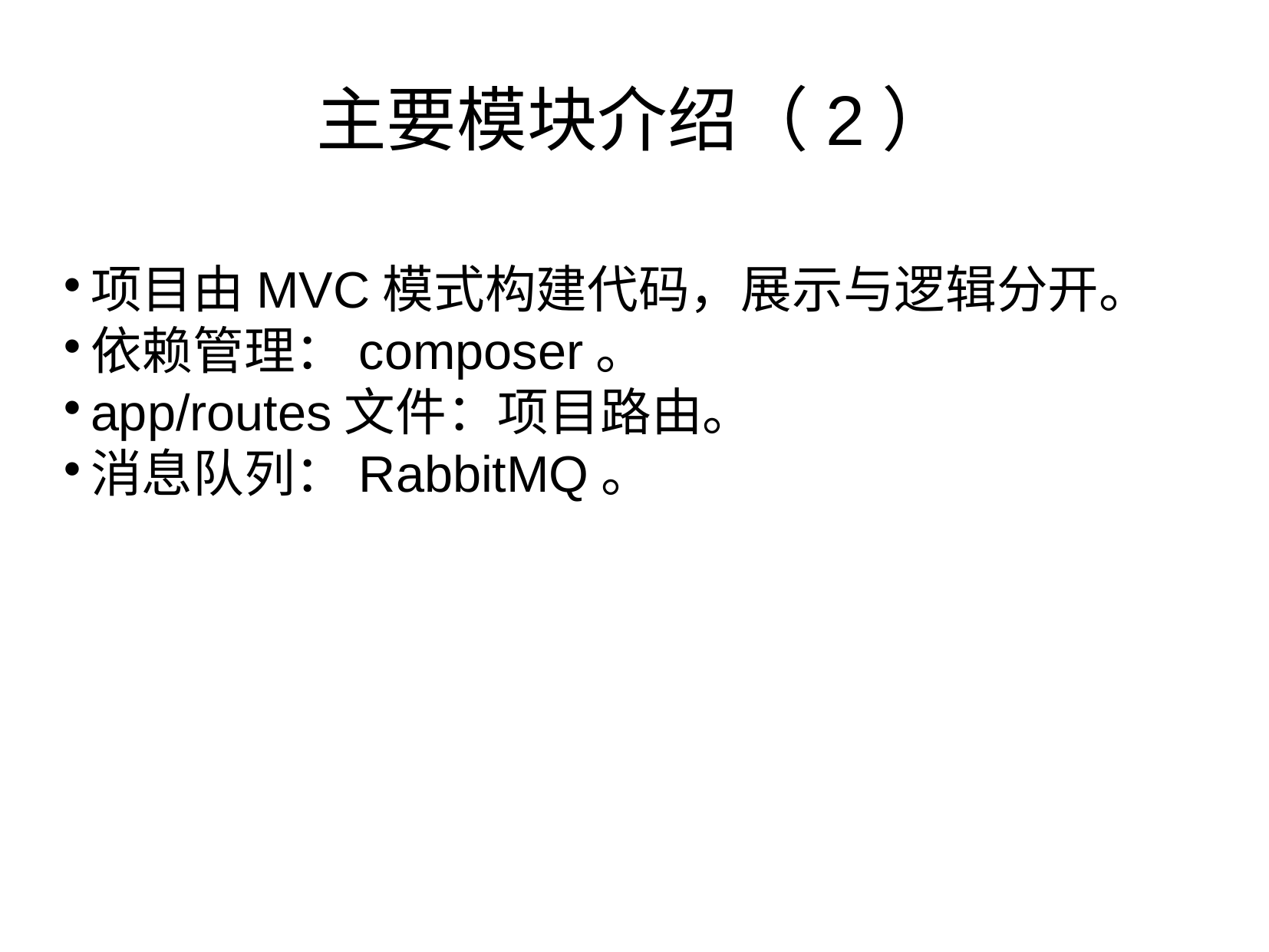

主要模块介绍（2）

项目由MVC模式构建代码，展示与逻辑分开。
依赖管理：composer。
app/routes文件：项目路由。
消息队列：RabbitMQ。